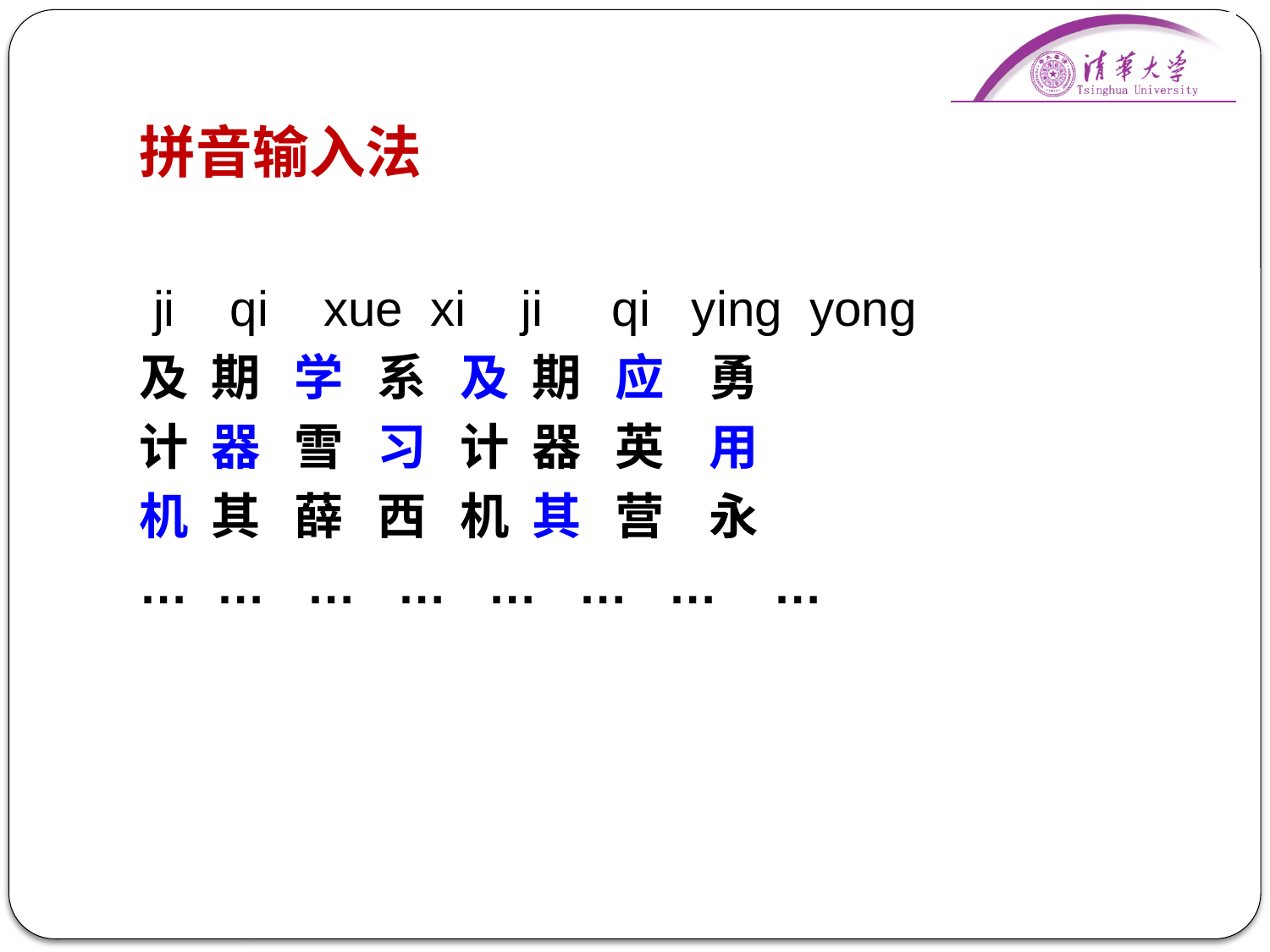

# 拼音输入法

 ji    qi    xue  xi    ji     qi   ying  yong
及  期   学   系   及  期   应    勇
计  器   雪   习   计  器   英    用
机  其   薛   西   机  其   营    永
…  …   …   …   …   …   …    …